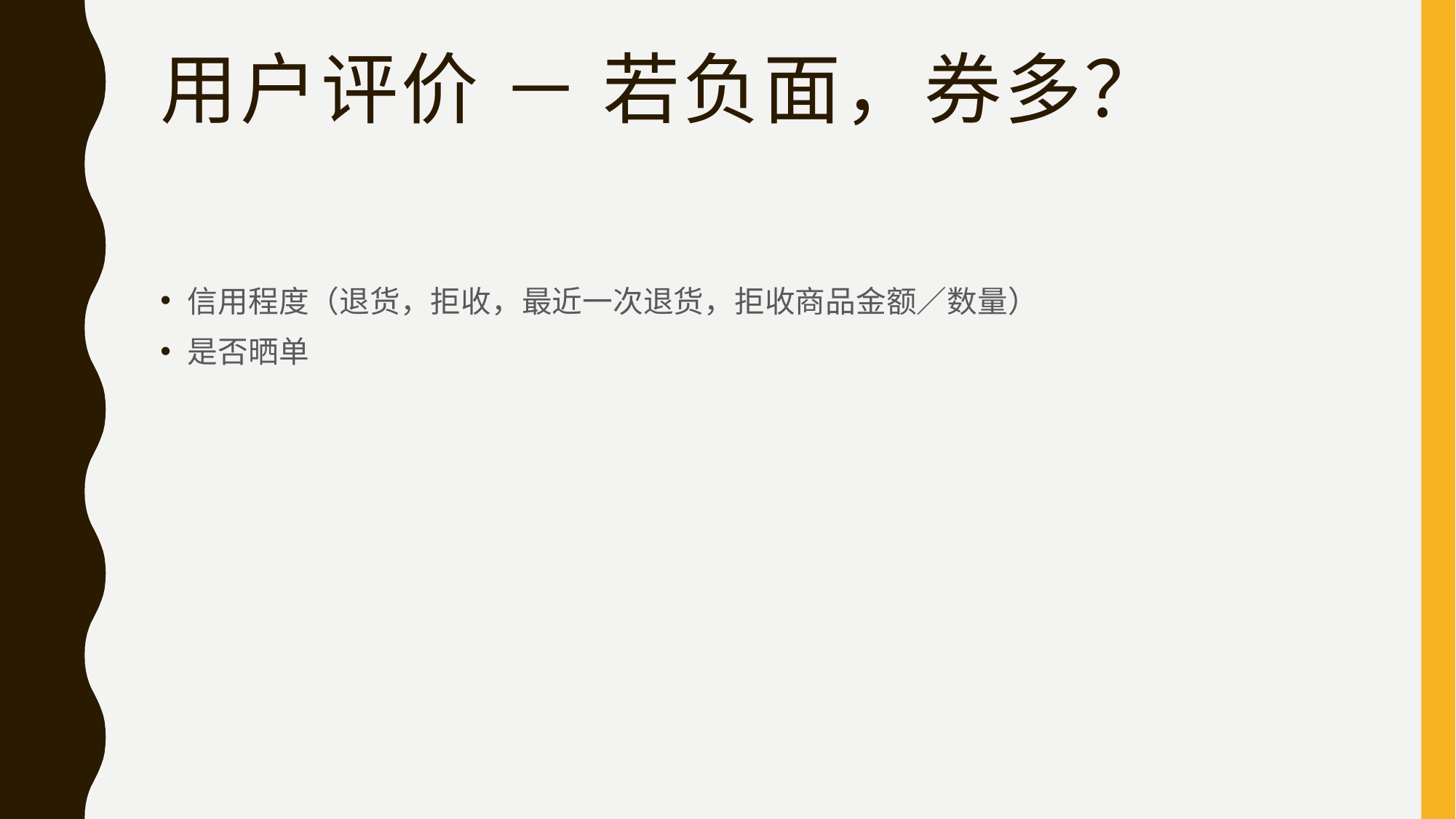

# 用户评价 － 若负面，券多？
信用程度（退货，拒收，最近一次退货，拒收商品金额／数量）
是否晒单